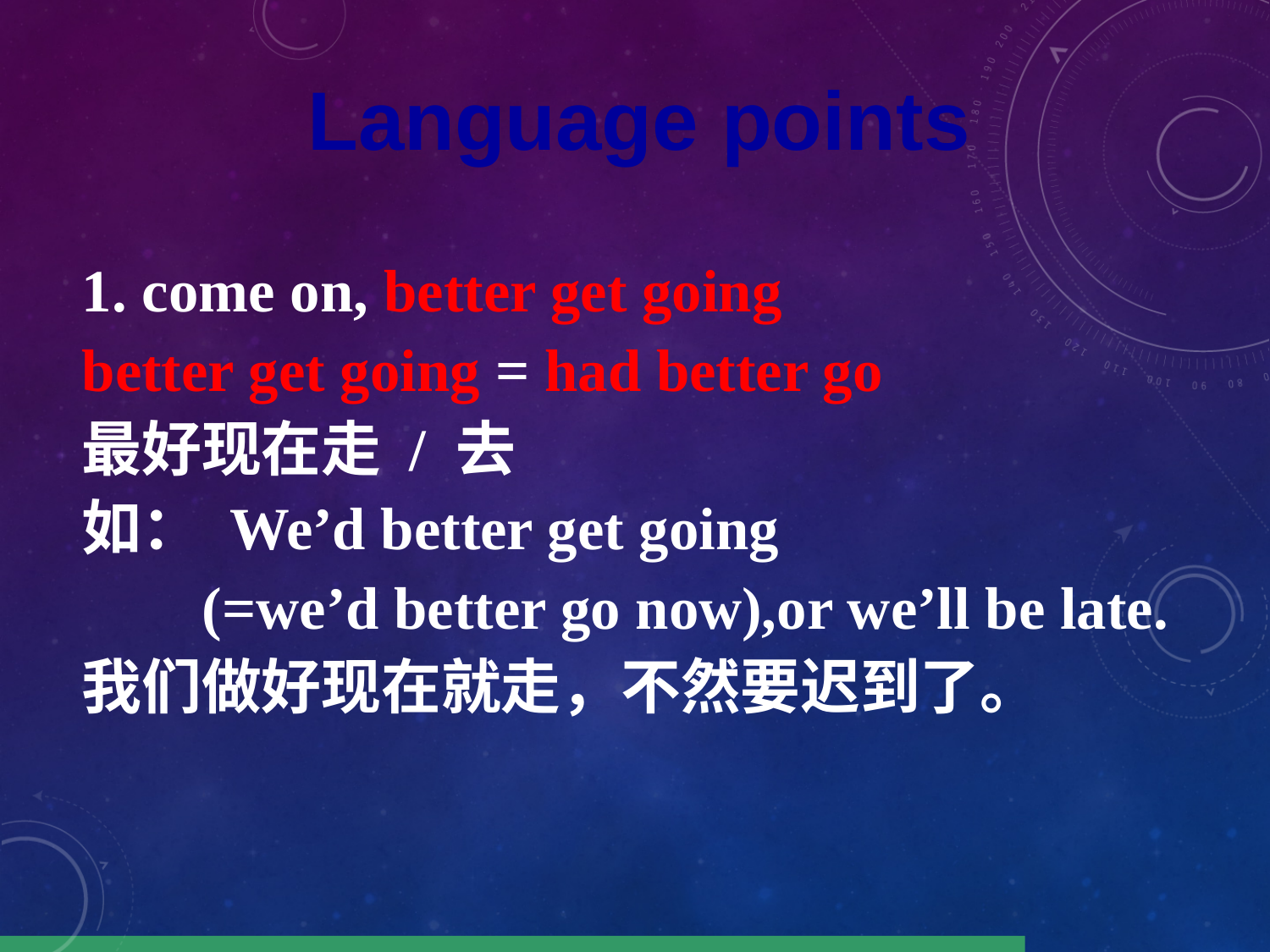

Language points
1. come on, better get going
better get going = had better go
最好现在走 / 去
如： We’d better get going
        (=we’d better go now),or we’ll be late.
我们做好现在就走，不然要迟到了。